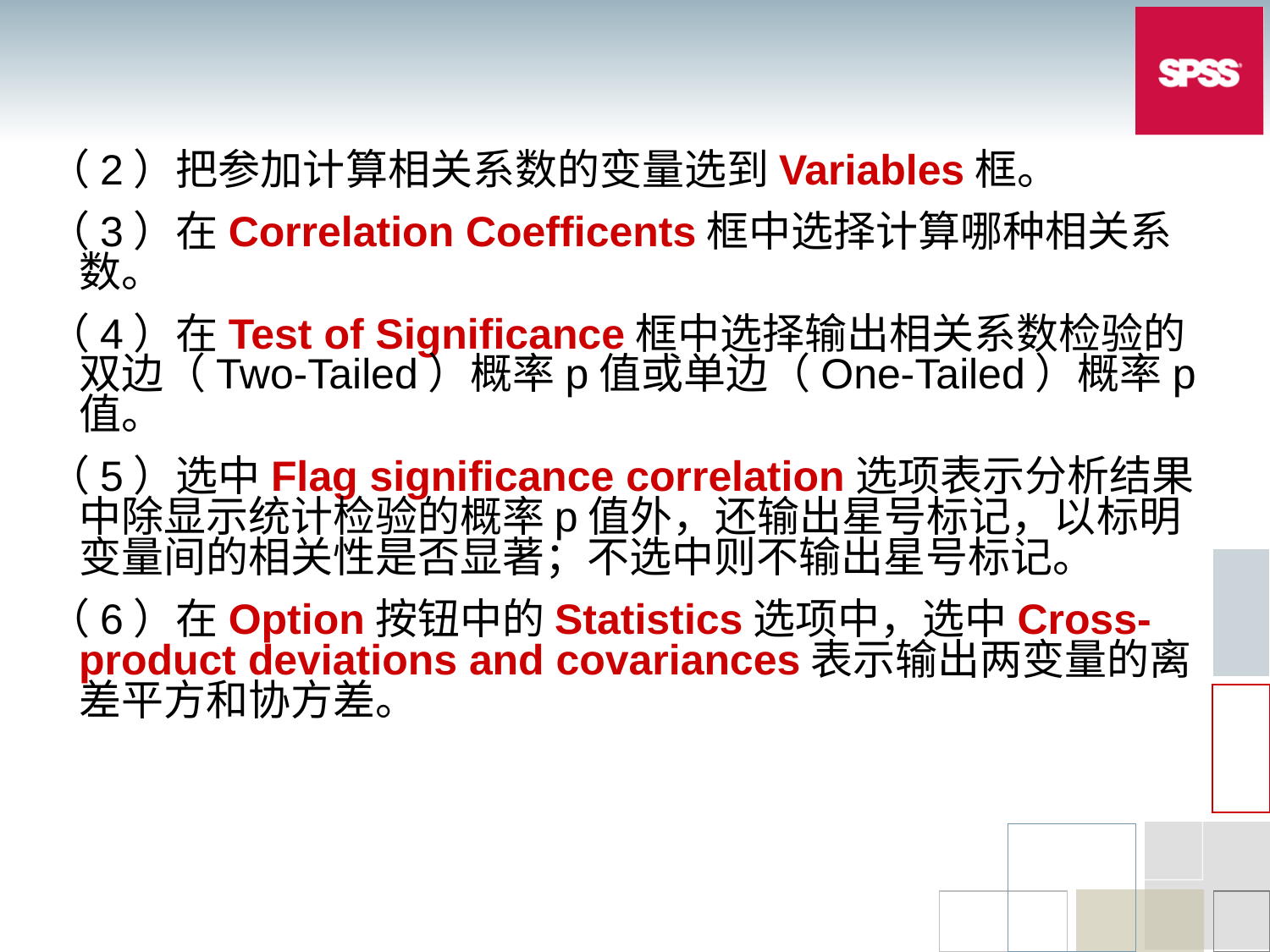

（2）把参加计算相关系数的变量选到Variables框。
（3）在Correlation Coefficents框中选择计算哪种相关系数。
（4）在Test of Significance框中选择输出相关系数检验的双边（Two-Tailed）概率p值或单边（One-Tailed）概率p值。
（5）选中Flag significance correlation选项表示分析结果中除显示统计检验的概率p值外，还输出星号标记，以标明变量间的相关性是否显著；不选中则不输出星号标记。
（6）在Option按钮中的Statistics选项中，选中Cross-product deviations and covariances表示输出两变量的离差平方和协方差。